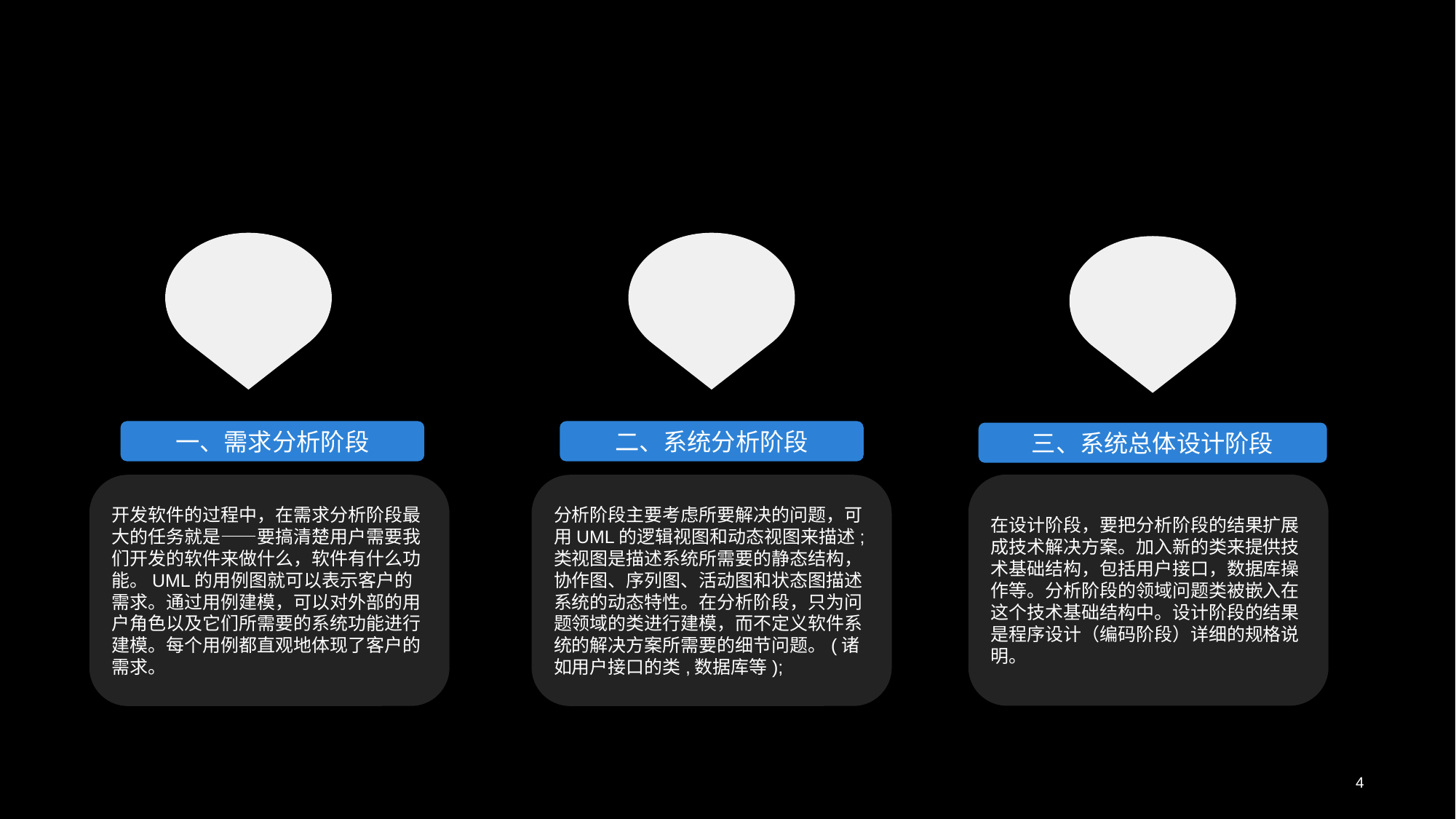

一、需求分析阶段
开发软件的过程中，在需求分析阶段最大的任务就是——要搞清楚用户需要我们开发的软件来做什么，软件有什么功能。UML的用例图就可以表示客户的需求。通过用例建模，可以对外部的用户角色以及它们所需要的系统功能进行建模。每个用例都直观地体现了客户的需求。

二、系统分析阶段
分析阶段主要考虑所要解决的问题，可用UML的逻辑视图和动态视图来描述;类视图是描述系统所需要的静态结构，协作图、序列图、活动图和状态图描述系统的动态特性。在分析阶段，只为问题领域的类进行建模，而不定义软件系统的解决方案所需要的细节问题。(诸如用户接口的类,数据库等);

三、系统总体设计阶段
在设计阶段，要把分析阶段的结果扩展成技术解决方案。加入新的类来提供技术基础结构，包括用户接口，数据库操作等。分析阶段的领域问题类被嵌入在这个技术基础结构中。设计阶段的结果是程序设计（编码阶段）详细的规格说明。
4